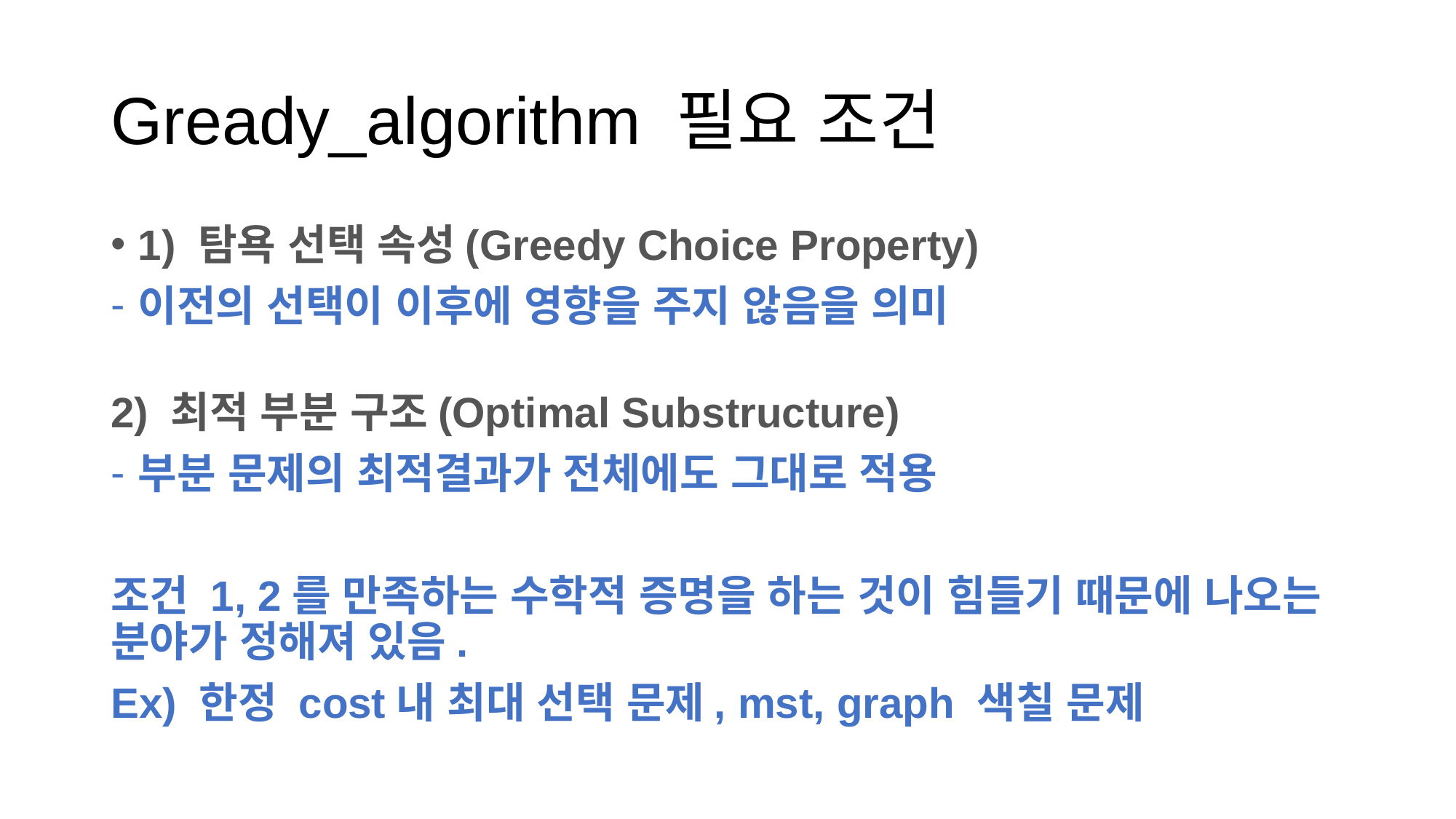

# Gready_algorithm 필요 조건
1) 탐욕 선택 속성(Greedy Choice Property)
이전의 선택이 이후에 영향을 주지 않음을 의미
2) 최적 부분 구조(Optimal Substructure)
부분 문제의 최적결과가 전체에도 그대로 적용

조건 1, 2를 만족하는 수학적 증명을 하는 것이 힘들기 때문에 나오는 분야가 정해져 있음.
Ex) 한정 cost내 최대 선택 문제, mst, graph 색칠 문제